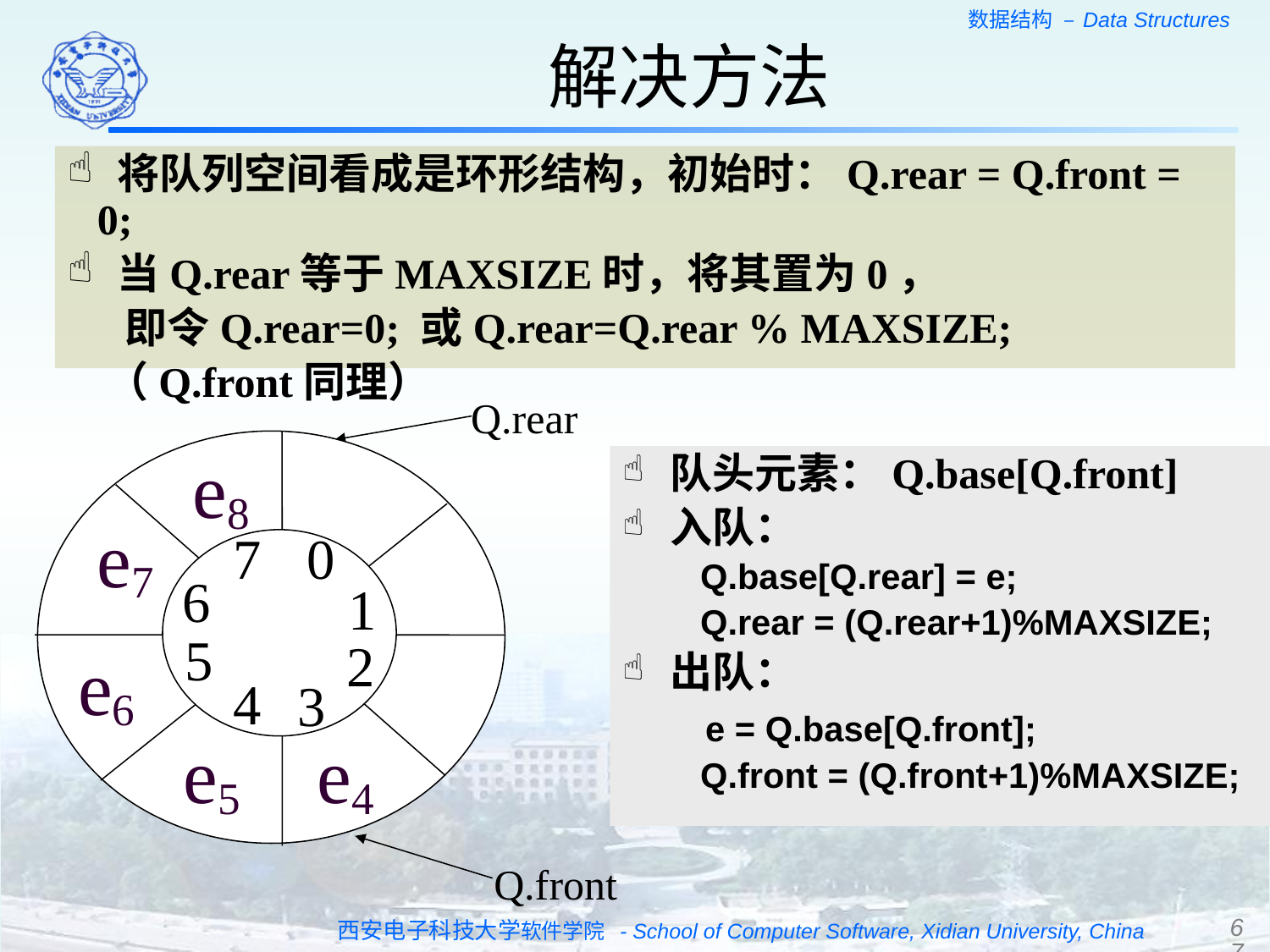

解决方法
 将队列空间看成是环形结构，初始时：Q.rear = Q.front = 0;
 当Q.rear等于MAXSIZE时，将其置为0，
     即令Q.rear=0; 或Q.rear=Q.rear % MAXSIZE;
   （Q.front同理）
Q.rear

e8

e7
7
0
6
1

5
2
e6
4
3
e5
e4
队头元素：Q.base[Q.front]
入队：
        Q.base[Q.rear] = e;
        Q.rear = (Q.rear+1)%MAXSIZE;
出队：
       e = Q.base[Q.front];
        Q.front = (Q.front+1)%MAXSIZE;

Q.front
67